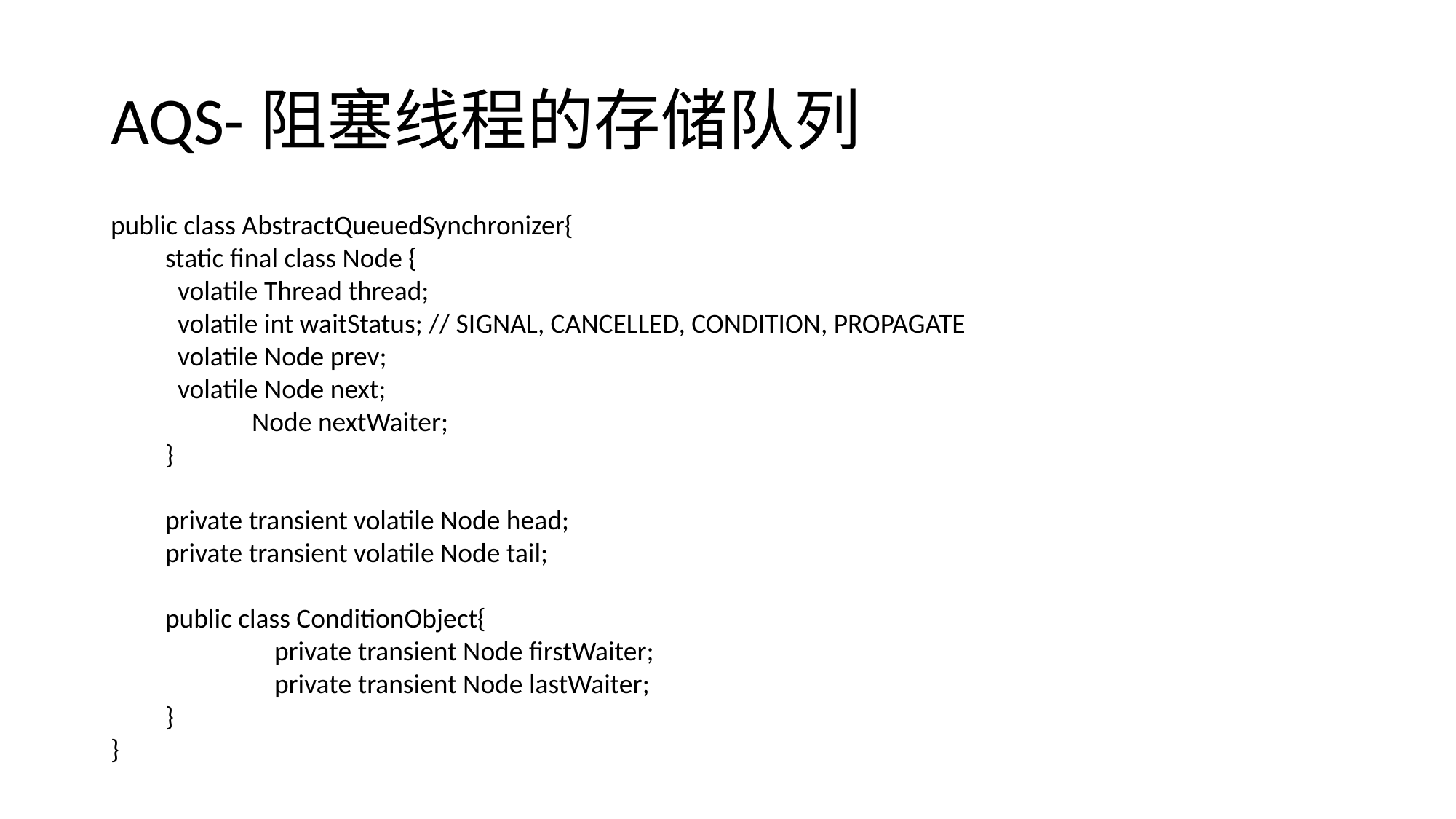

# AQS-阻塞线程的存储队列
public class AbstractQueuedSynchronizer{
static final class Node {
  volatile Thread thread;
  volatile int waitStatus; // SIGNAL, CANCELLED, CONDITION, PROPAGATE
  volatile Node prev;
  volatile Node next;
              Node nextWaiter;
}

private transient volatile Node head;
private transient volatile Node tail;

public class ConditionObject{
	private transient Node firstWaiter;
	private transient Node lastWaiter;
}
}